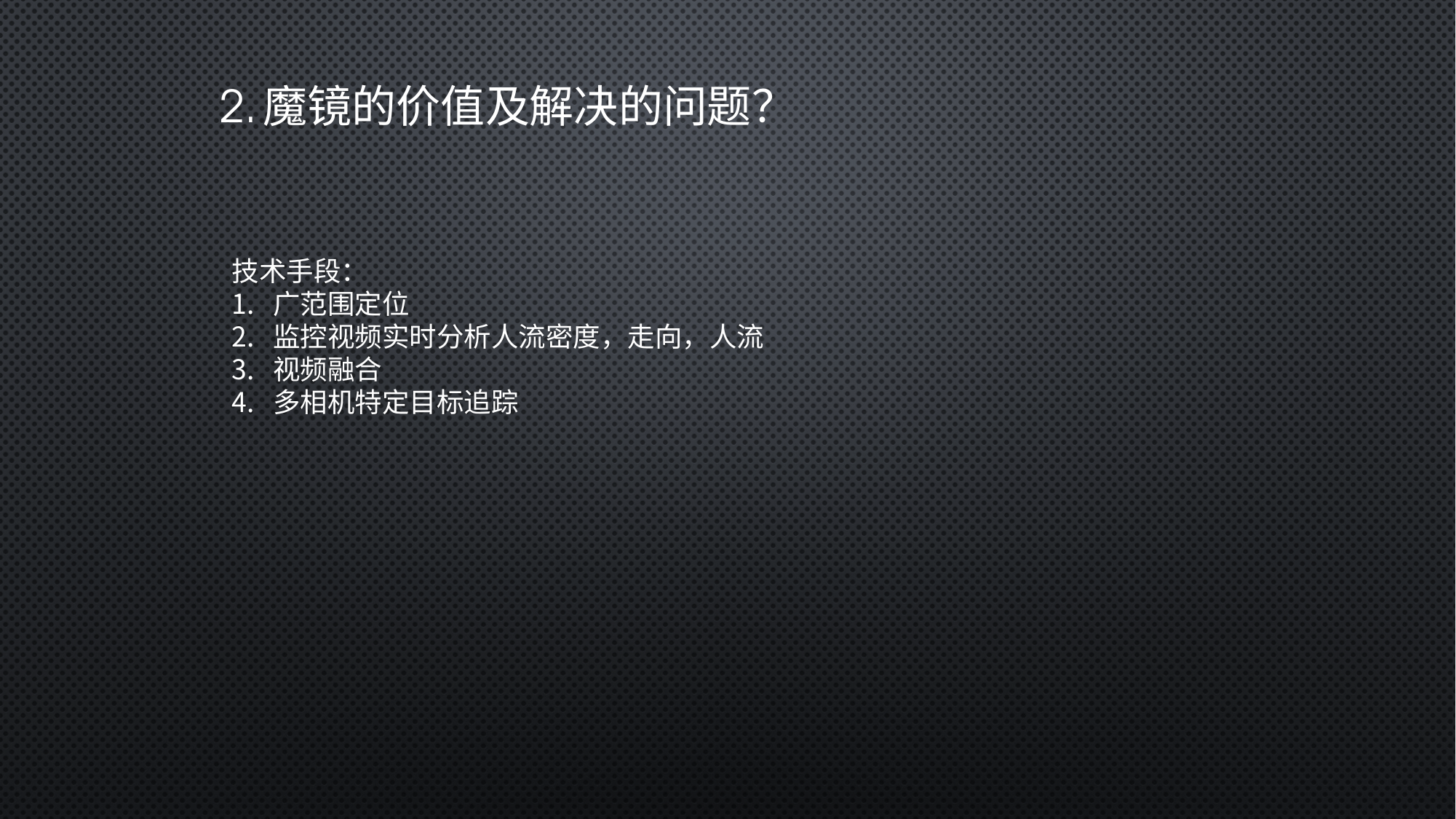

# 2.魔镜的价值及解决的问题？
技术手段：
广范围定位
监控视频实时分析人流密度，走向，人流
视频融合
多相机特定目标追踪